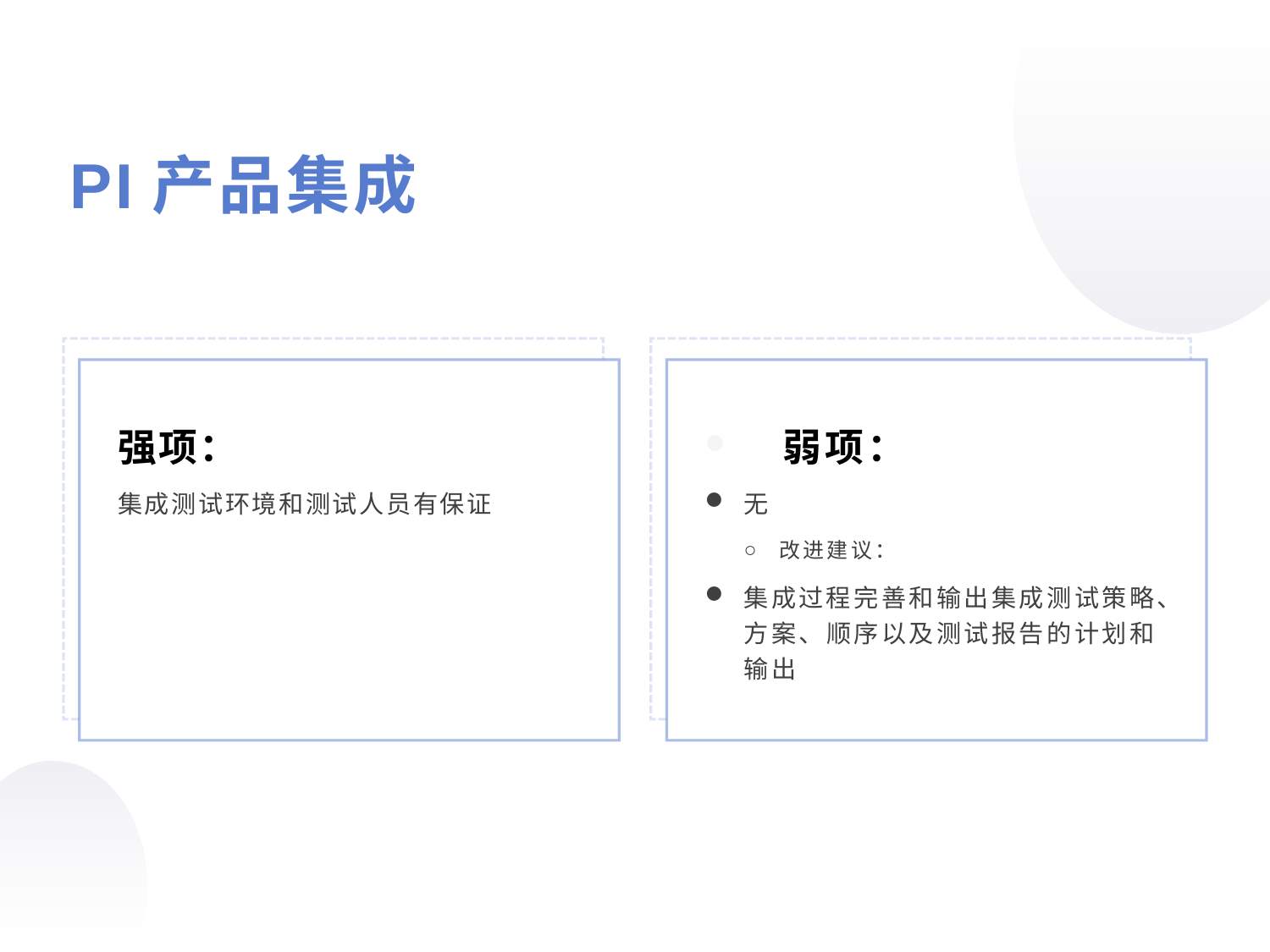

PI产品集成

弱项：
强项：
无
改进建议：
集成过程完善和输出集成测试策略、方案、顺序以及测试报告的计划和输出
集成测试环境和测试人员有保证